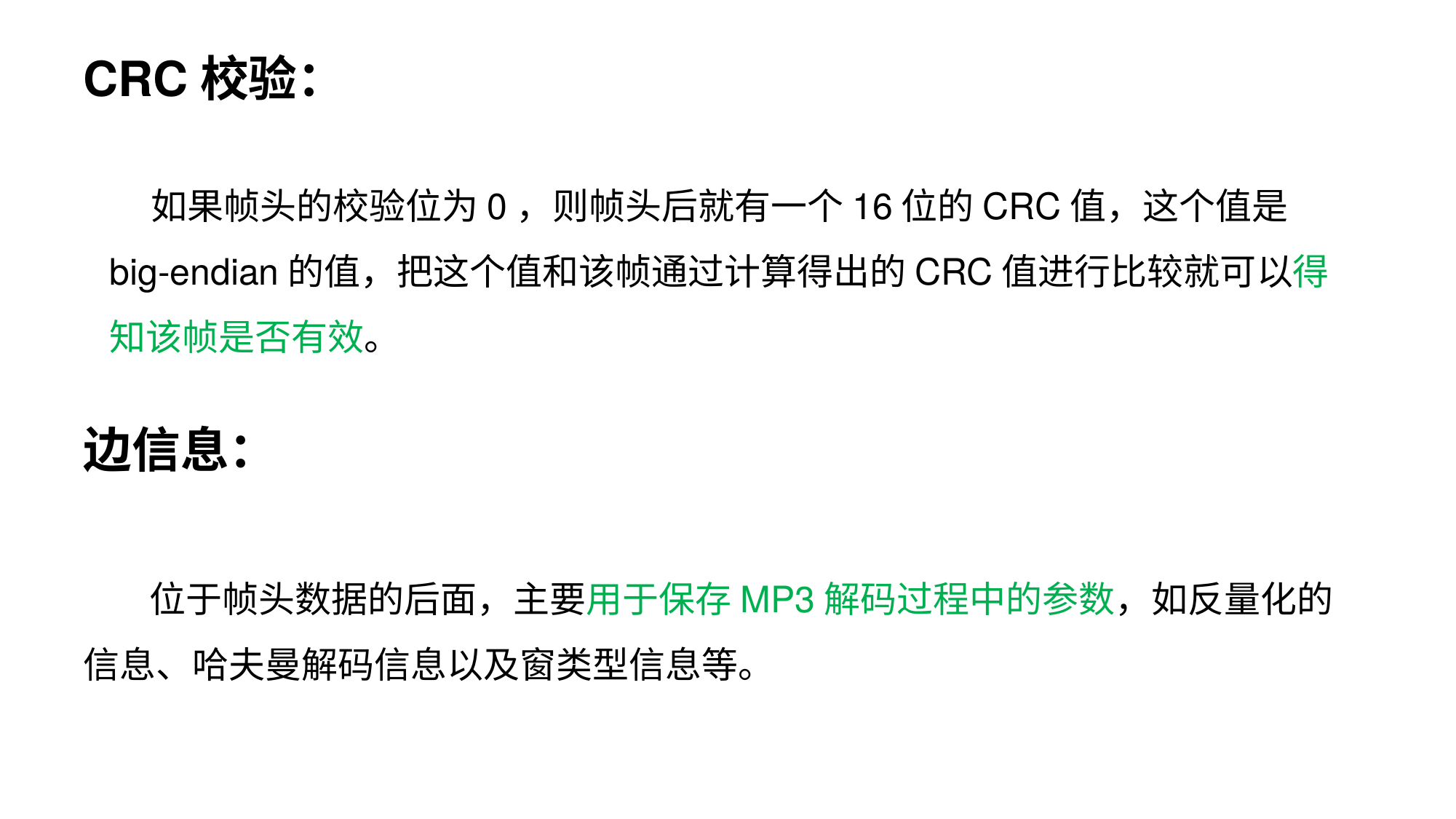

CRC校验：
    如果帧头的校验位为0，则帧头后就有一个16位的CRC值，这个值是big-endian的值，把这个值和该帧通过计算得出的CRC值进行比较就可以得知该帧是否有效。
边信息：
       位于帧头数据的后面，主要用于保存MP3解码过程中的参数，如反量化的信息、哈夫曼解码信息以及窗类型信息等。